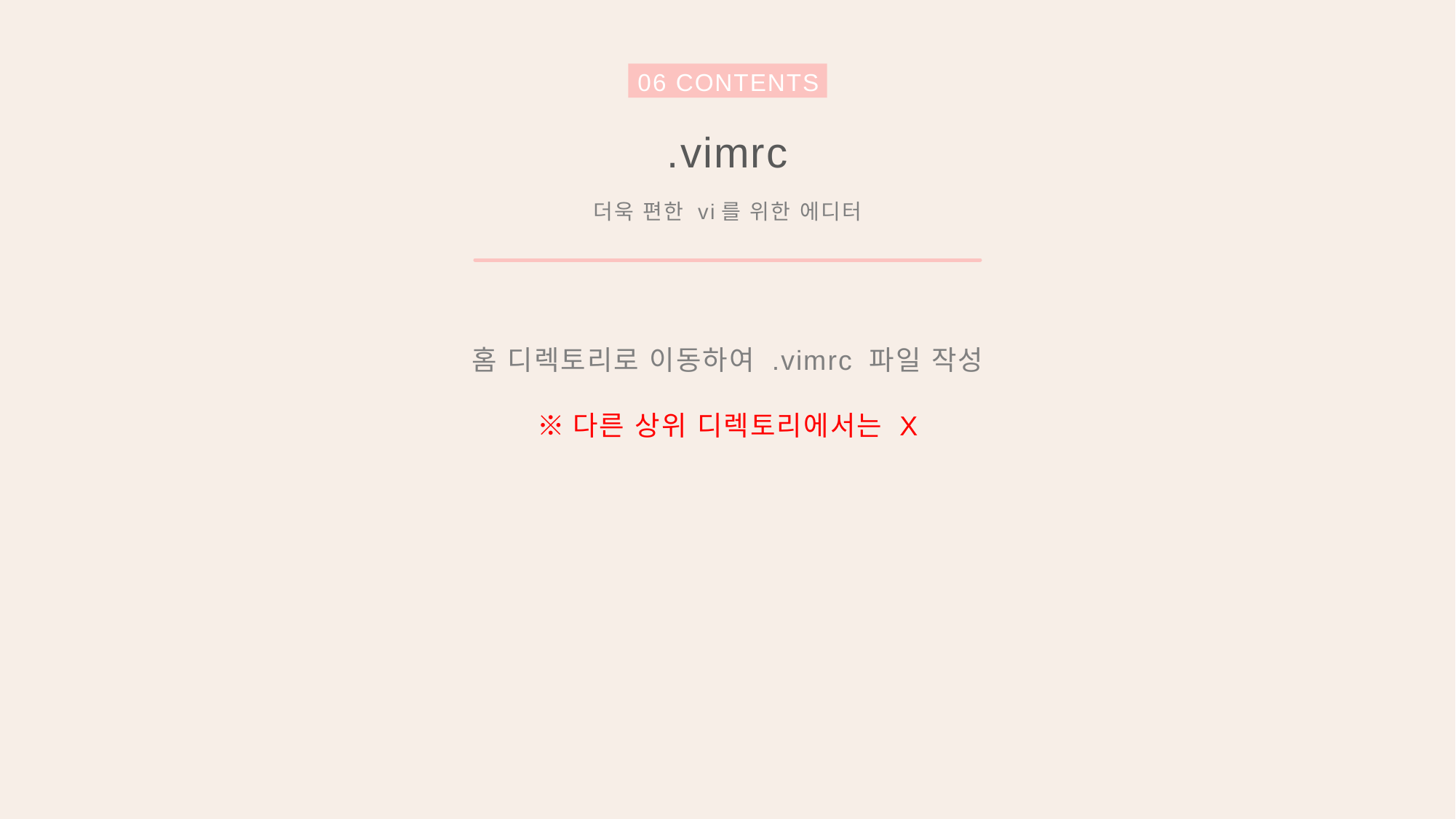

06 CONTENTS
.vimrc
더욱 편한 vi를 위한 에디터
홈 디렉토리로 이동하여 .vimrc 파일 작성

※다른 상위 디렉토리에서는 X